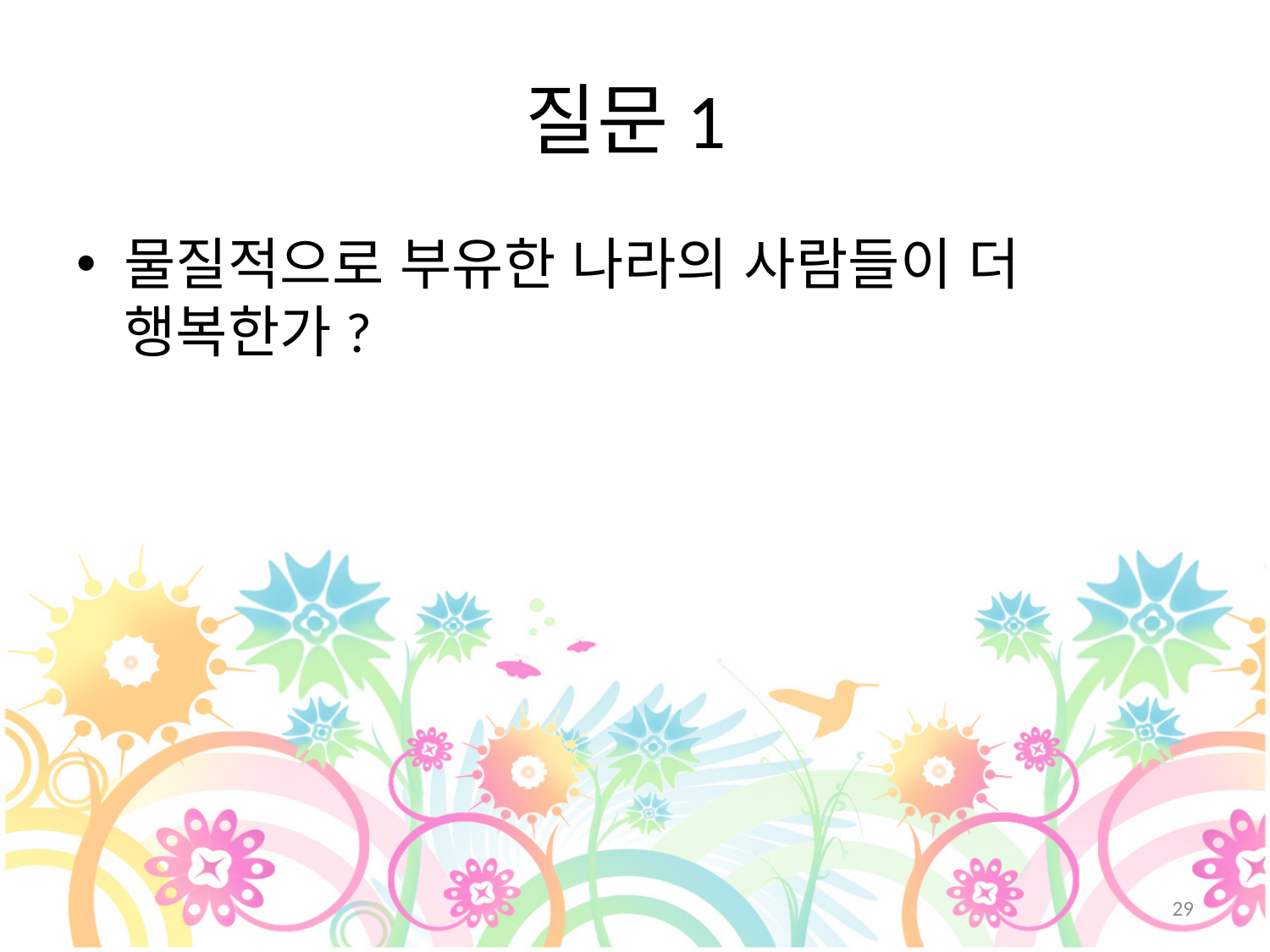

# 질문1
물질적으로 부유한 나라의 사람들이 더 행복한가?

29